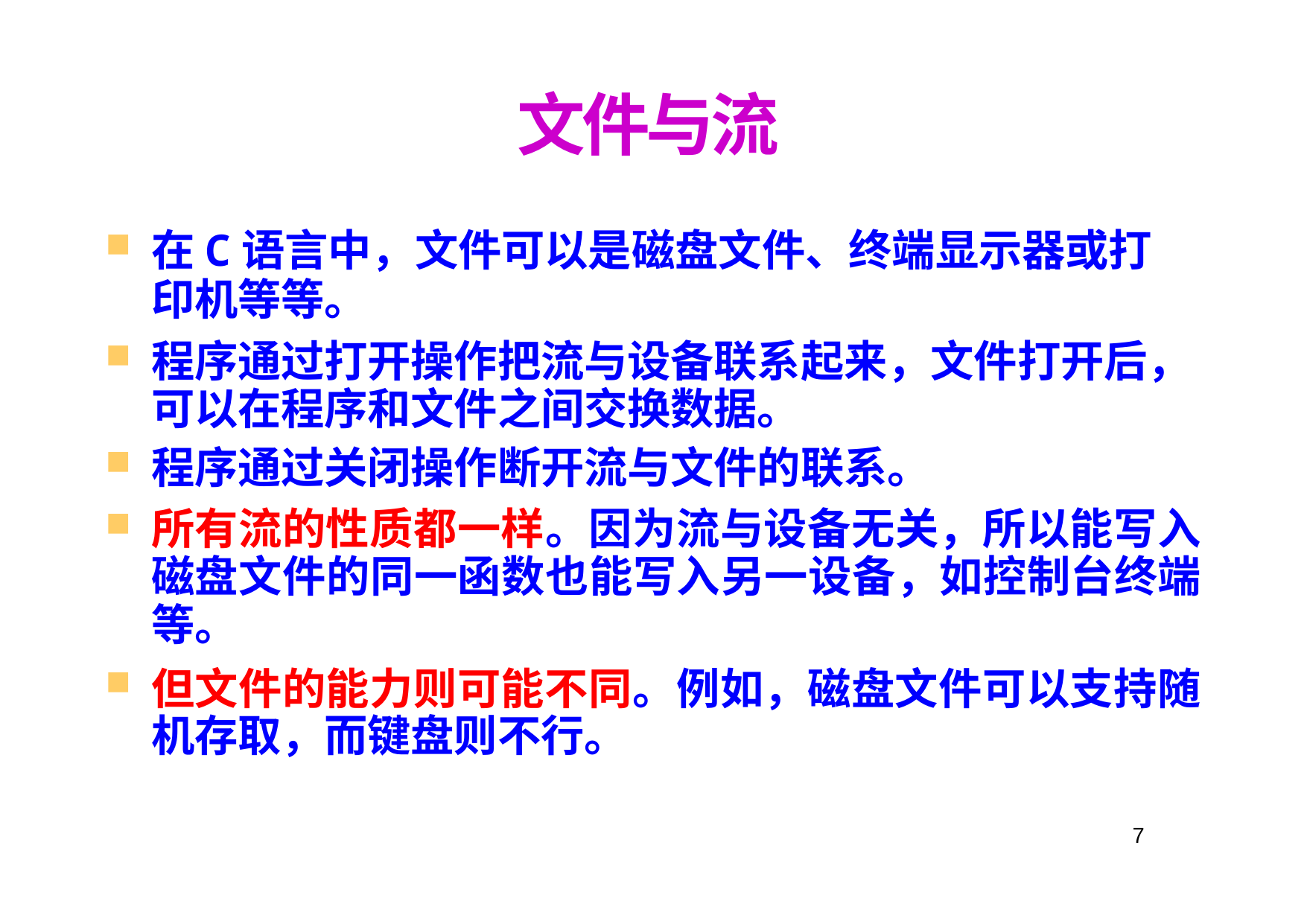

# 文件与流
在C语言中，文件可以是磁盘文件、终端显示器或打印机等等。
程序通过打开操作把流与设备联系起来，文件打开后，可以在程序和文件之间交换数据。
程序通过关闭操作断开流与文件的联系。
所有流的性质都一样。因为流与设备无关，所以能写入磁盘文件的同一函数也能写入另一设备，如控制台终端等。
但文件的能力则可能不同。例如，磁盘文件可以支持随机存取，而键盘则不行。
7